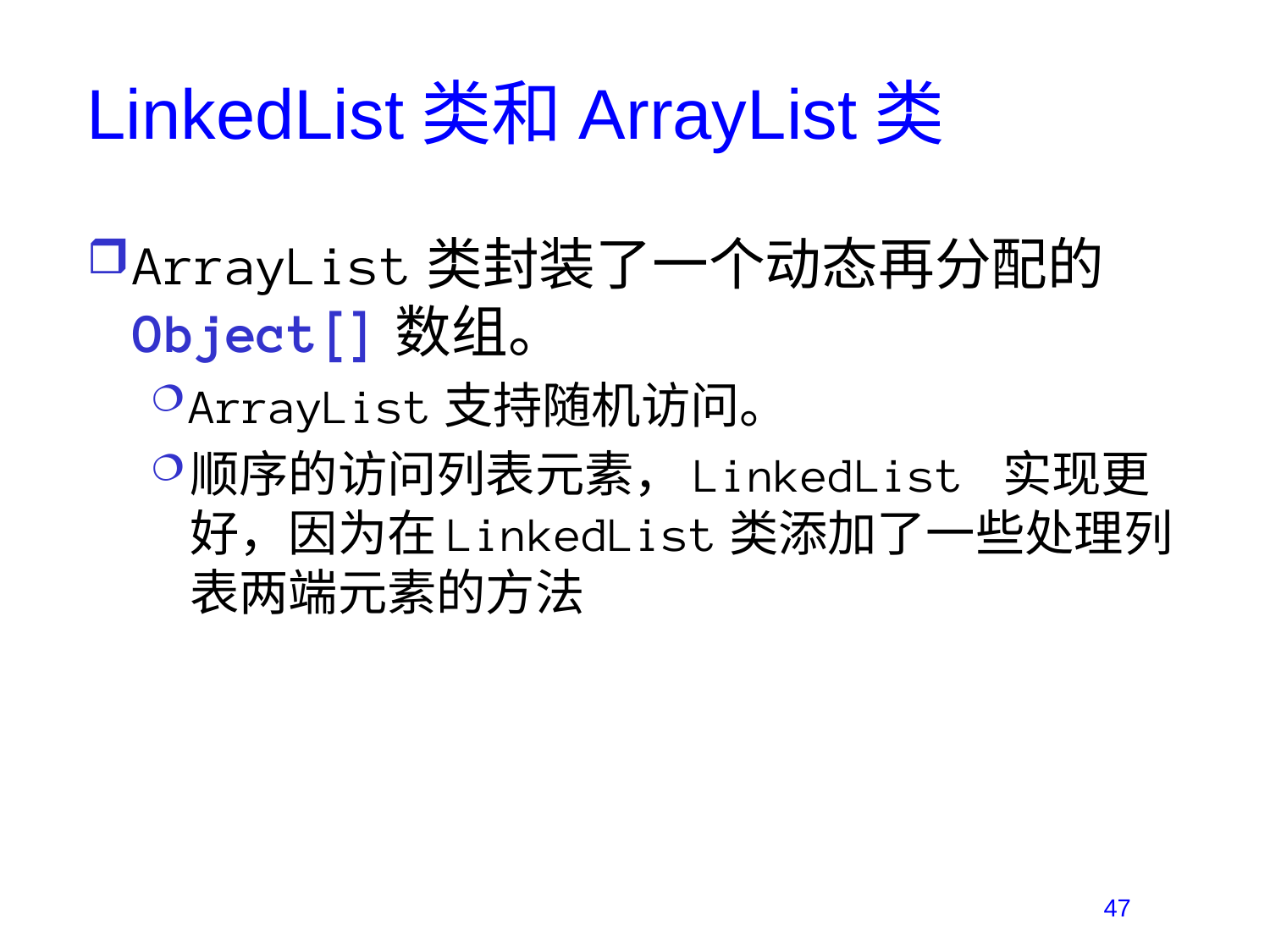

# LinkedList类和ArrayList类
ArrayList类封装了一个动态再分配的Object[]数组。
ArrayList支持随机访问。
顺序的访问列表元素，LinkedList 实现更好，因为在LinkedList类添加了一些处理列表两端元素的方法

47